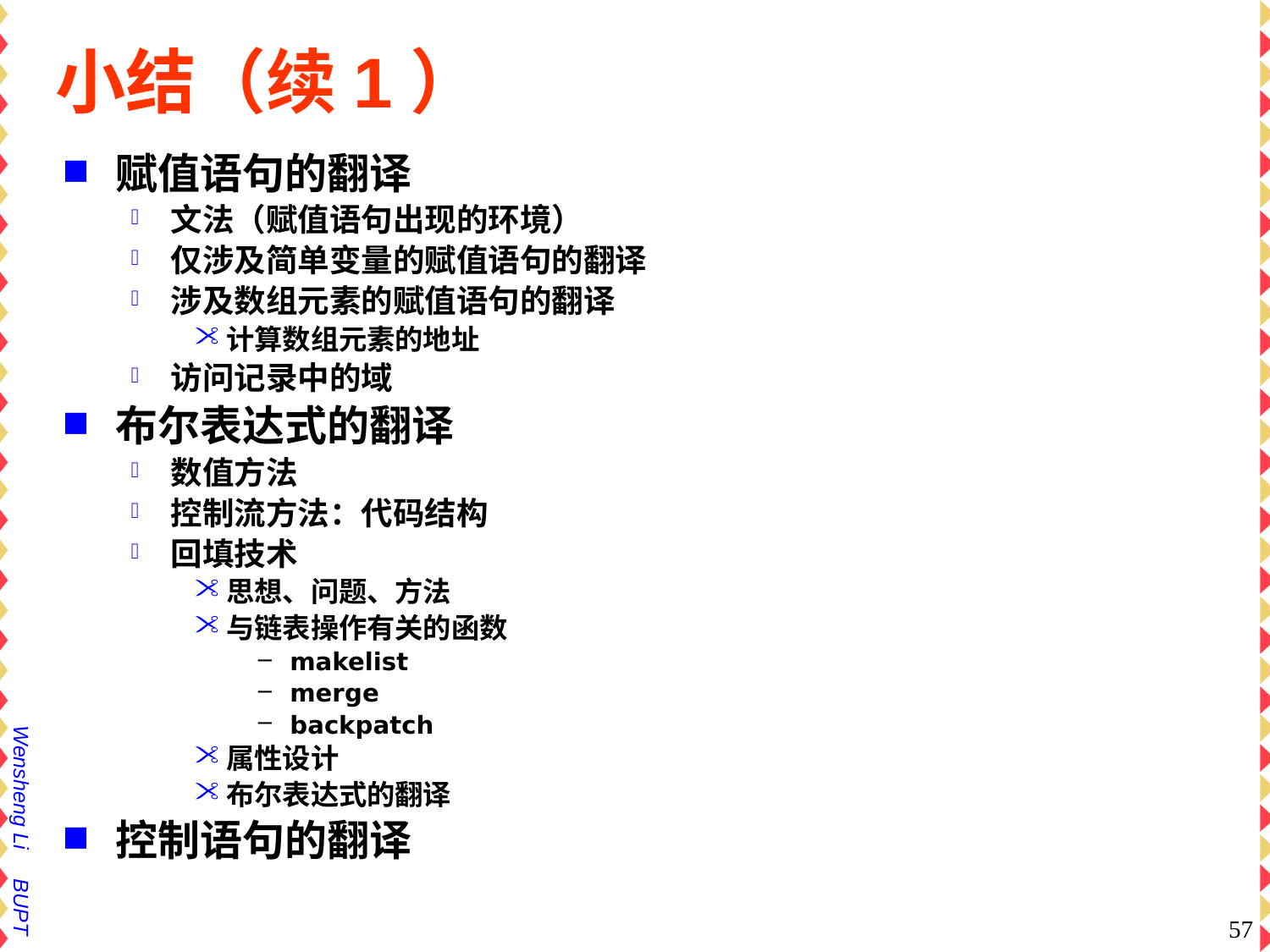

# 小结（续1）
赋值语句的翻译
文法（赋值语句出现的环境）
仅涉及简单变量的赋值语句的翻译
涉及数组元素的赋值语句的翻译
计算数组元素的地址
访问记录中的域
布尔表达式的翻译
数值方法
控制流方法：代码结构
回填技术
思想、问题、方法
与链表操作有关的函数
makelist
merge
backpatch
属性设计
布尔表达式的翻译
控制语句的翻译
57